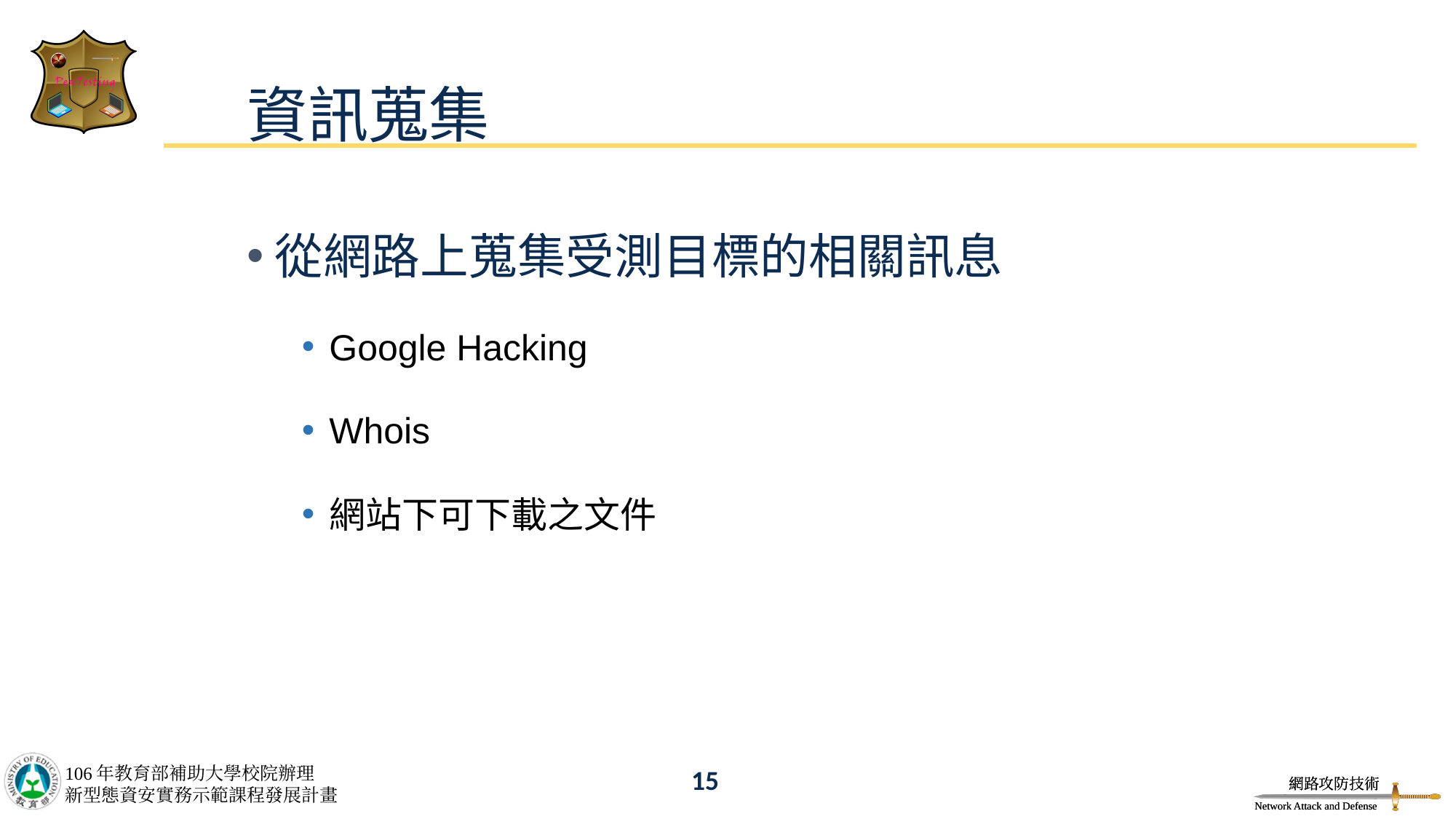

# 資訊蒐集
從網路上蒐集受測目標的相關訊息
Google Hacking
Whois
網站下可下載之文件